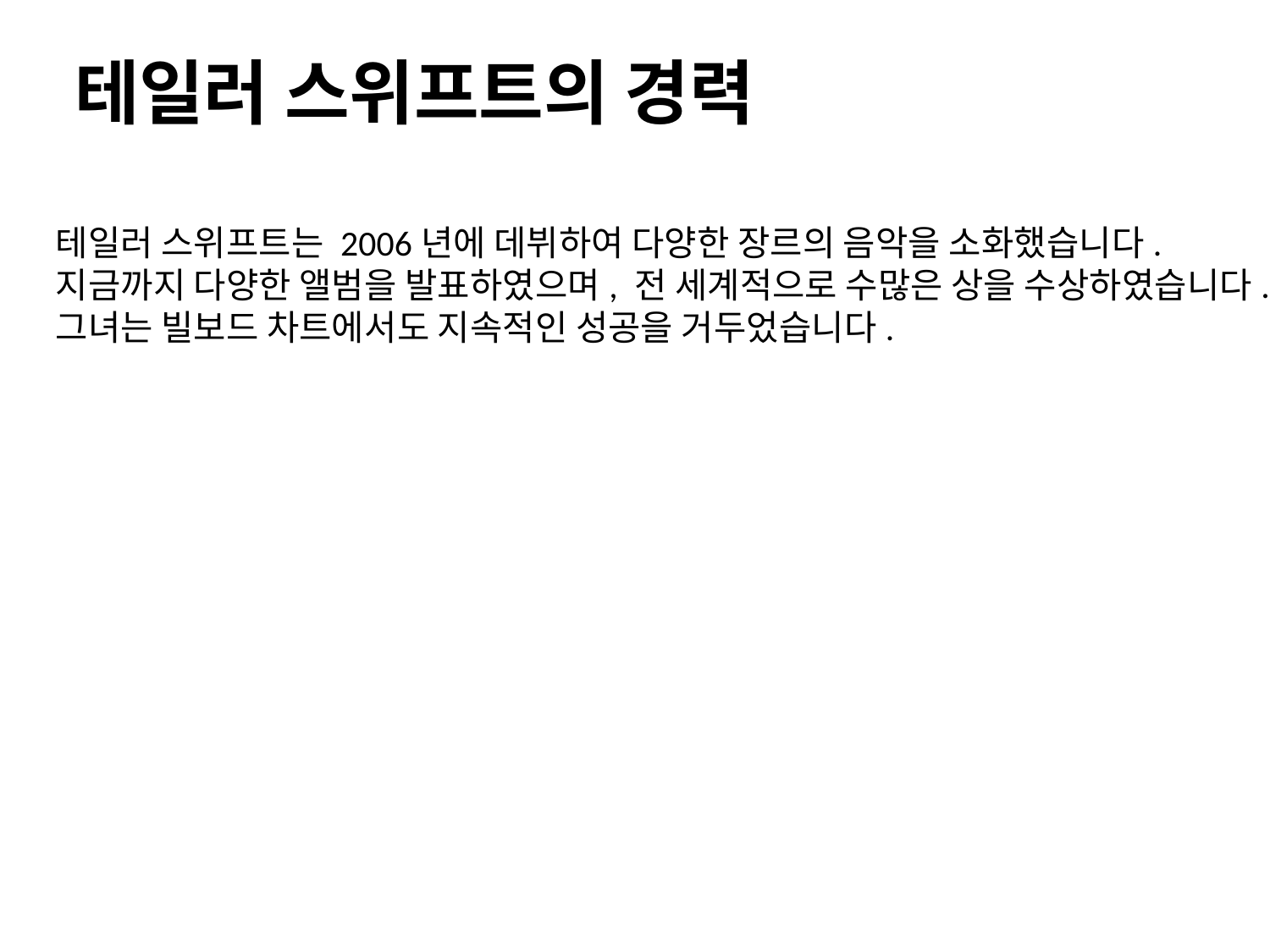

테일러 스위프트의 경력
#

테일러 스위프트는 2006년에 데뷔하여 다양한 장르의 음악을 소화했습니다.
지금까지 다양한 앨범을 발표하였으며, 전 세계적으로 수많은 상을 수상하였습니다.
그녀는 빌보드 차트에서도 지속적인 성공을 거두었습니다.